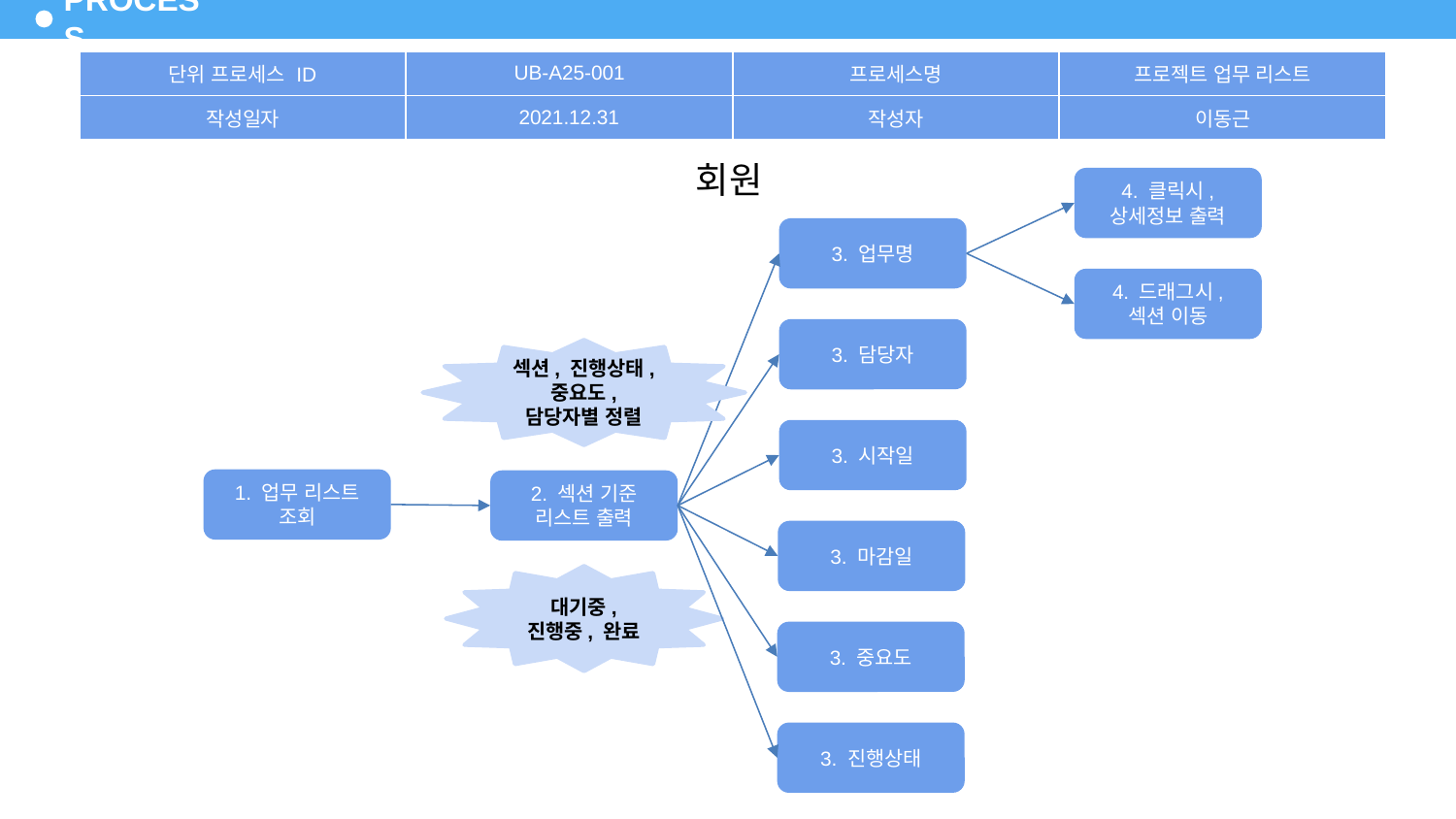

# PROCESS
| 단위 프로세스 ID | UB-A25-001 | 프로세스명 | 프로젝트 업무 리스트 |
| --- | --- | --- | --- |
| 작성일자 | 2021.12.31 | 작성자 | 이동근 |
회원
4. 클릭시, 상세정보 출력
3. 업무명
4. 드래그시, 섹션 이동
3. 담당자
섹션, 진행상태, 중요도, 담당자별 정렬
3. 시작일
1. 업무 리스트 조회
2. 섹션 기준 리스트 출력
3. 마감일
대기중, 진행중, 완료
3. 중요도
3. 진행상태